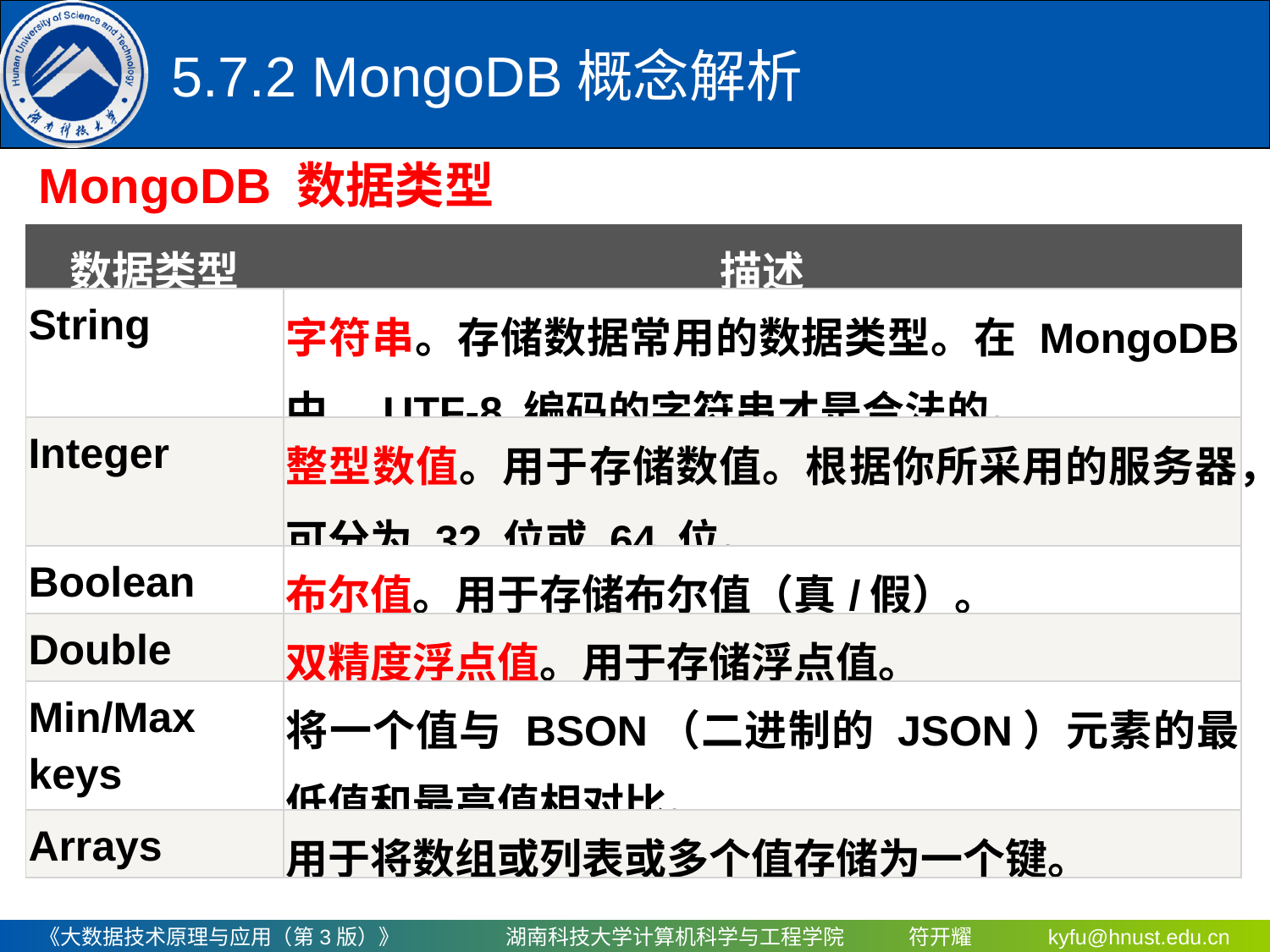

5.7.2 MongoDB概念解析
MongoDB 数据类型
| 数据类型 | 描述 |
| --- | --- |
| String | 字符串。存储数据常用的数据类型。在 MongoDB 中，UTF-8 编码的字符串才是合法的。 |
| Integer | 整型数值。用于存储数值。根据你所采用的服务器，可分为 32 位或 64 位。 |
| Boolean | 布尔值。用于存储布尔值（真/假）。 |
| Double | 双精度浮点值。用于存储浮点值。 |
| Min/Max keys | 将一个值与 BSON（二进制的 JSON）元素的最低值和最高值相对比。 |
| Arrays | 用于将数组或列表或多个值存储为一个键。 |